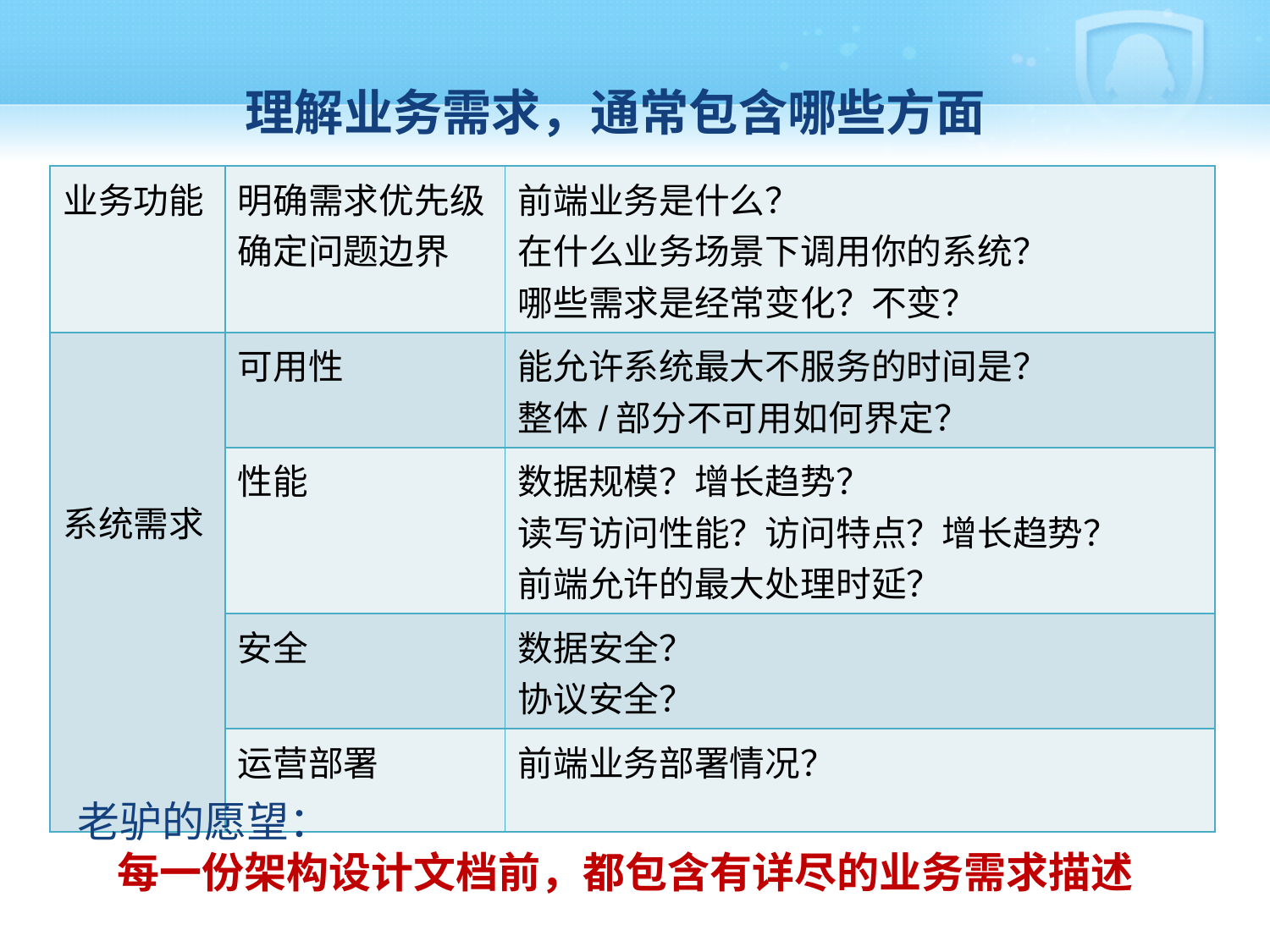

理解业务需求，通常包含哪些方面
| 业务功能 | 明确需求优先级 确定问题边界 | 前端业务是什么？ 在什么业务场景下调用你的系统？ 哪些需求是经常变化？不变？ |
| --- | --- | --- |
| 系统需求 | 可用性 | 能允许系统最大不服务的时间是？ 整体/部分不可用如何界定？ |
|  | 性能 | 数据规模？增长趋势？ 读写访问性能？访问特点？增长趋势？ 前端允许的最大处理时延？ |
|  | 安全 | 数据安全？ 协议安全？ |
|  | 运营部署 | 前端业务部署情况？ |
老驴的愿望：
每一份架构设计文档前，都包含有详尽的业务需求描述